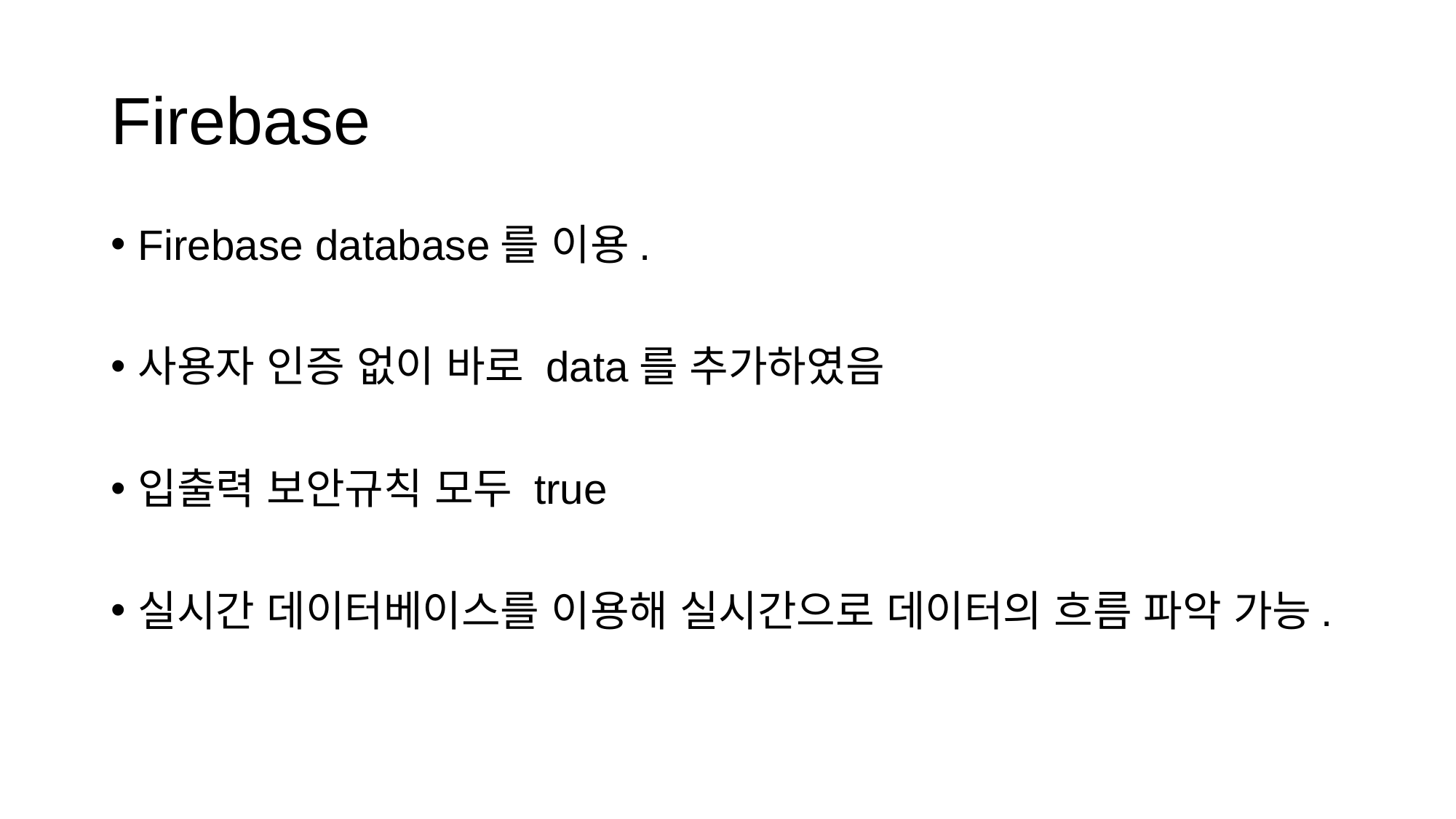

# Firebase
Firebase database를 이용.

사용자 인증 없이 바로 data를 추가하였음

입출력 보안규칙 모두 true

실시간 데이터베이스를 이용해 실시간으로 데이터의 흐름 파악 가능.